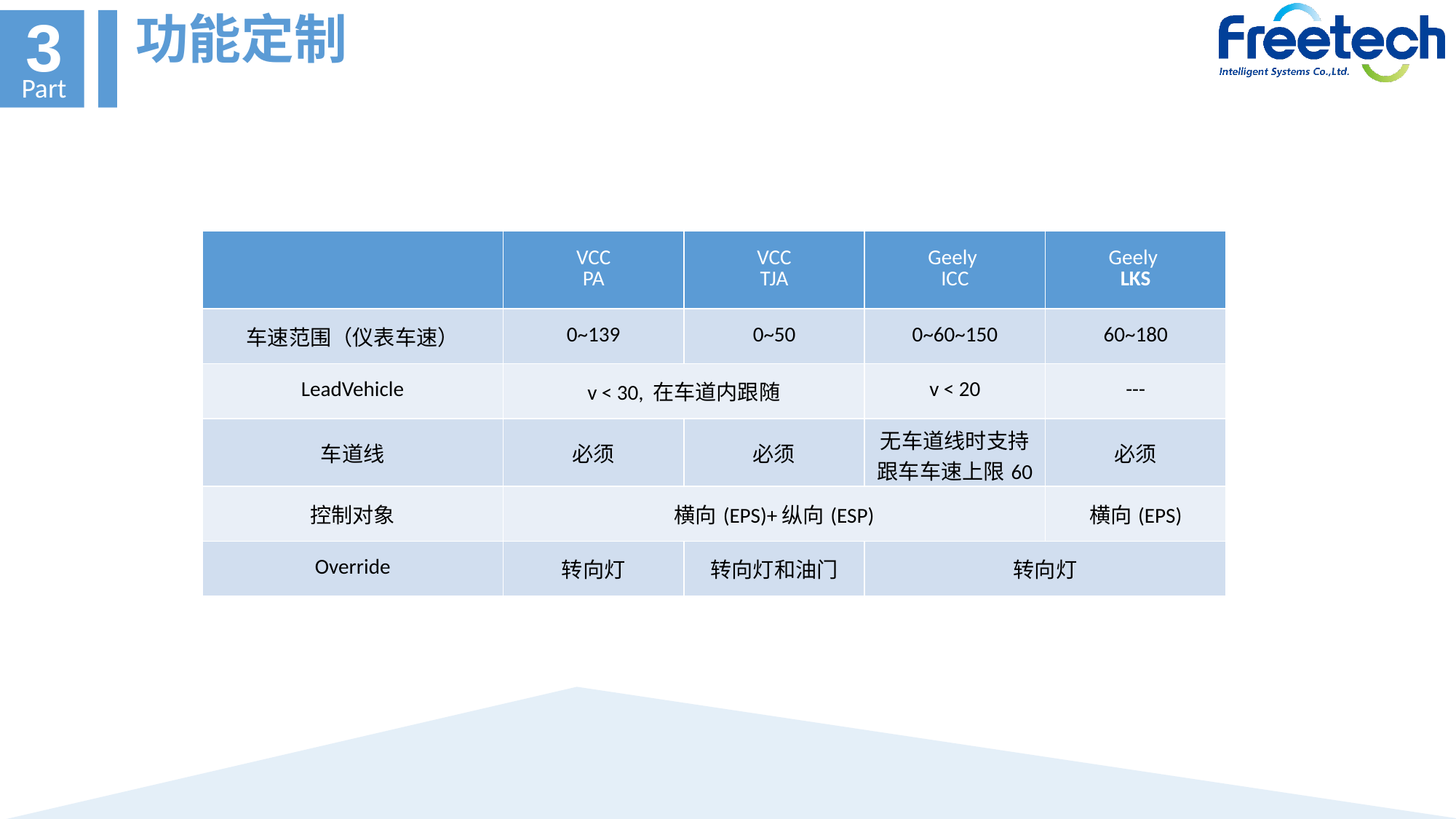

功能定制
3
Part

|  | VCC PA | VCC TJA | Geely ICC | Geely LKS |
| --- | --- | --- | --- | --- |
| 车速范围（仪表车速） | 0~139 | 0~50 | 0~60~150 | 60~180 |
| LeadVehicle | v < 30, 在车道内跟随 |  | v < 20 | --- |
| 车道线 | 必须 | 必须 | 无车道线时支持跟车车速上限60 | 必须 |
| 控制对象 | 横向(EPS)+纵向(ESP) |  |  | 横向(EPS) |
| Override | 转向灯 | 转向灯和油门 | 转向灯 |  |